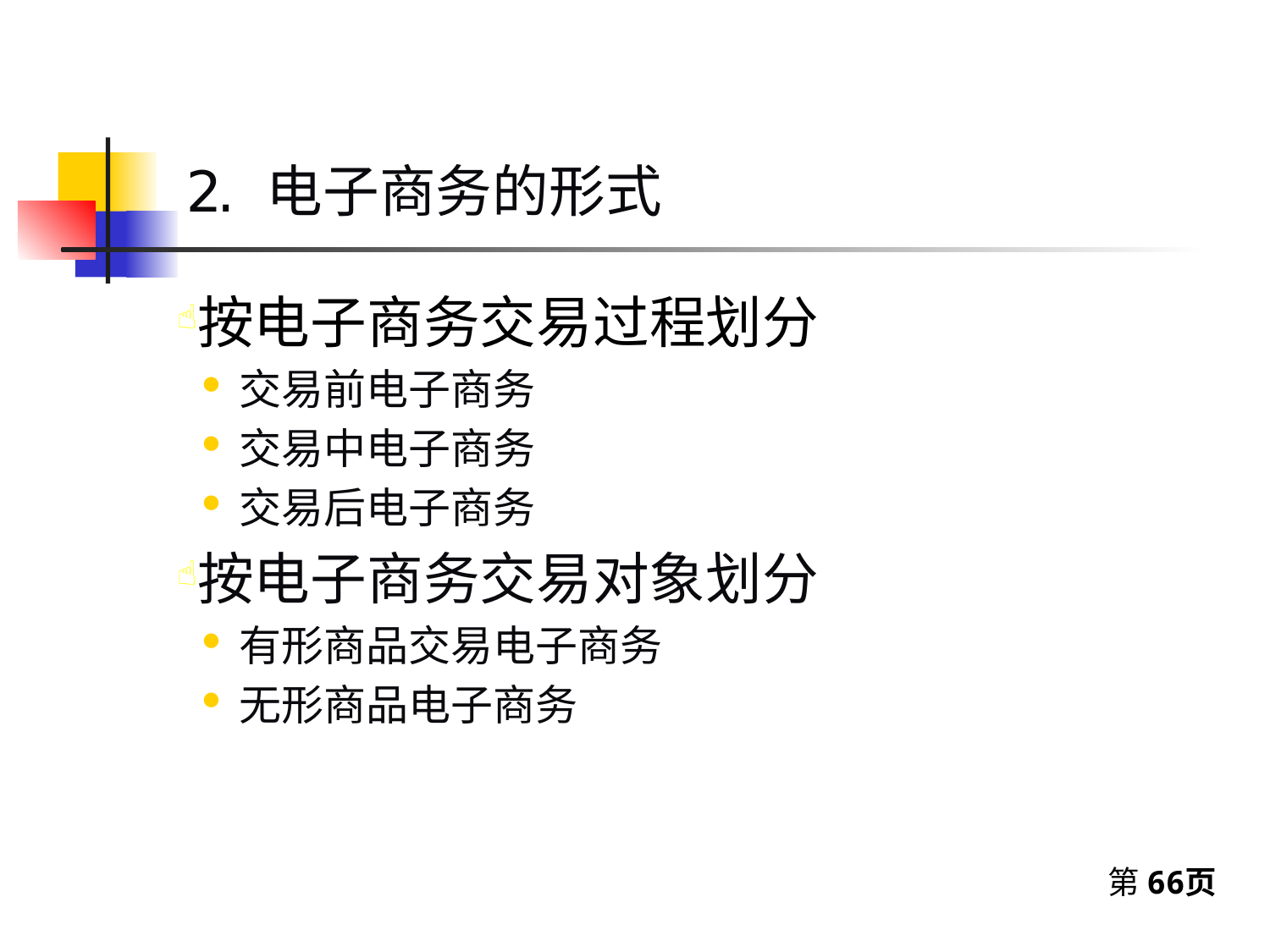

2. 电子商务的形式
按电子商务交易过程划分
交易前电子商务
交易中电子商务
交易后电子商务
按电子商务交易对象划分
有形商品交易电子商务
无形商品电子商务